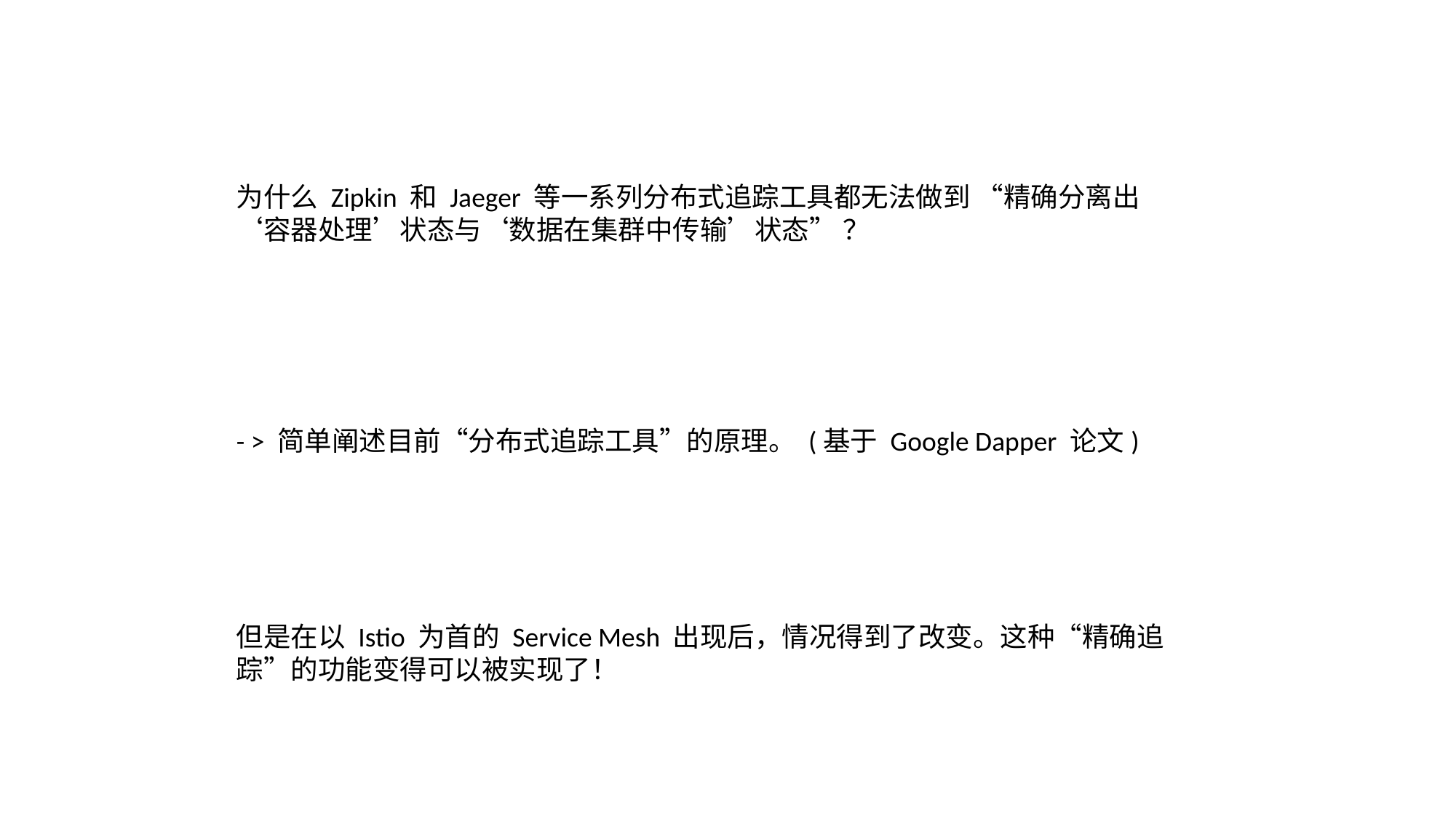

为什么 Zipkin 和 Jaeger 等一系列分布式追踪工具都无法做到 “精确分离出‘容器处理’状态与‘数据在集群中传输’状态” ？
- > 简单阐述目前“分布式追踪工具”的原理。 (基于 Google Dapper 论文)
但是在以 Istio 为首的 Service Mesh 出现后，情况得到了改变。这种“精确追踪”的功能变得可以被实现了！